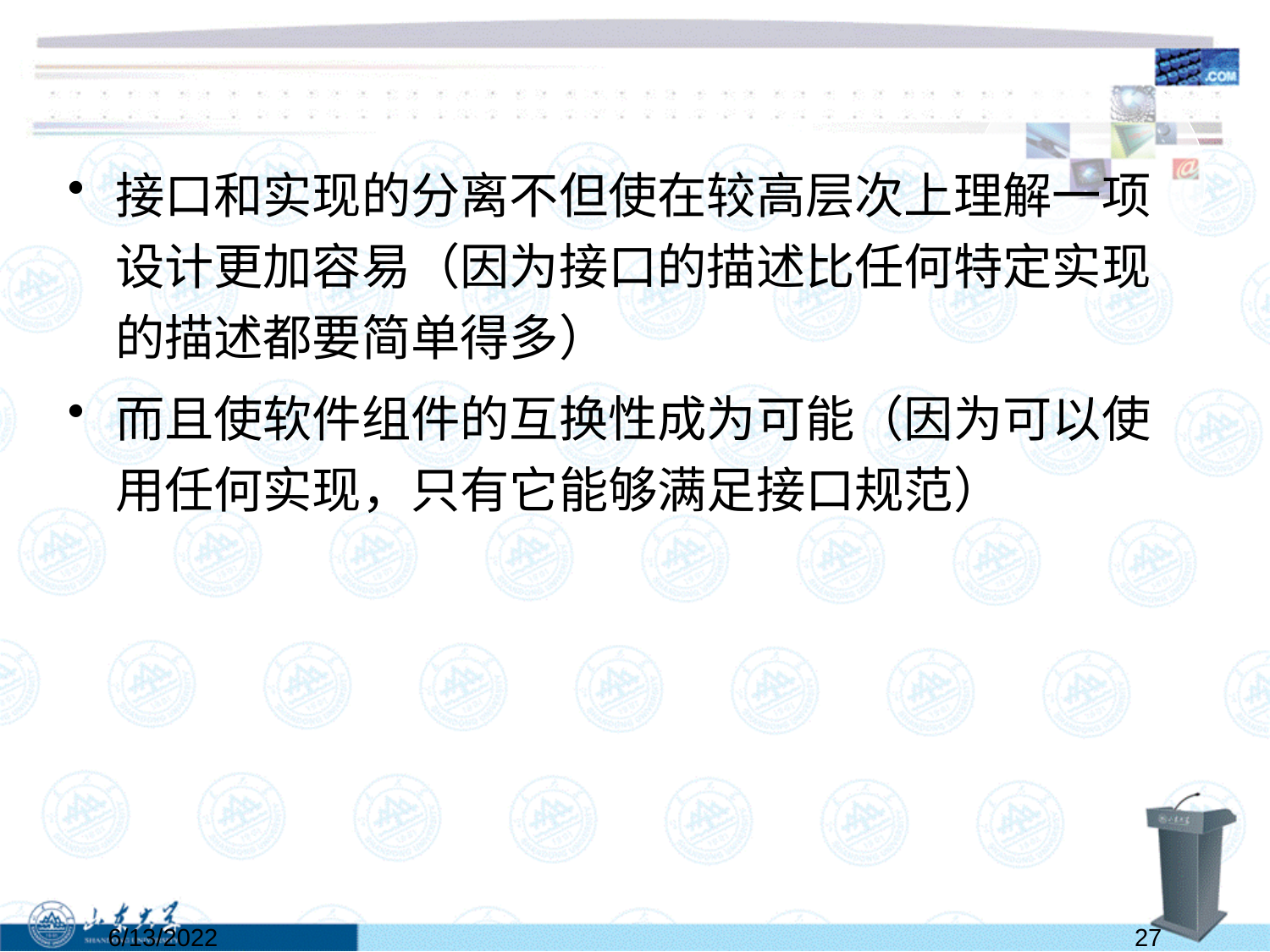

接口和实现的分离不但使在较高层次上理解一项设计更加容易（因为接口的描述比任何特定实现的描述都要简单得多）
而且使软件组件的互换性成为可能（因为可以使用任何实现，只有它能够满足接口规范）
6/13/2022
27